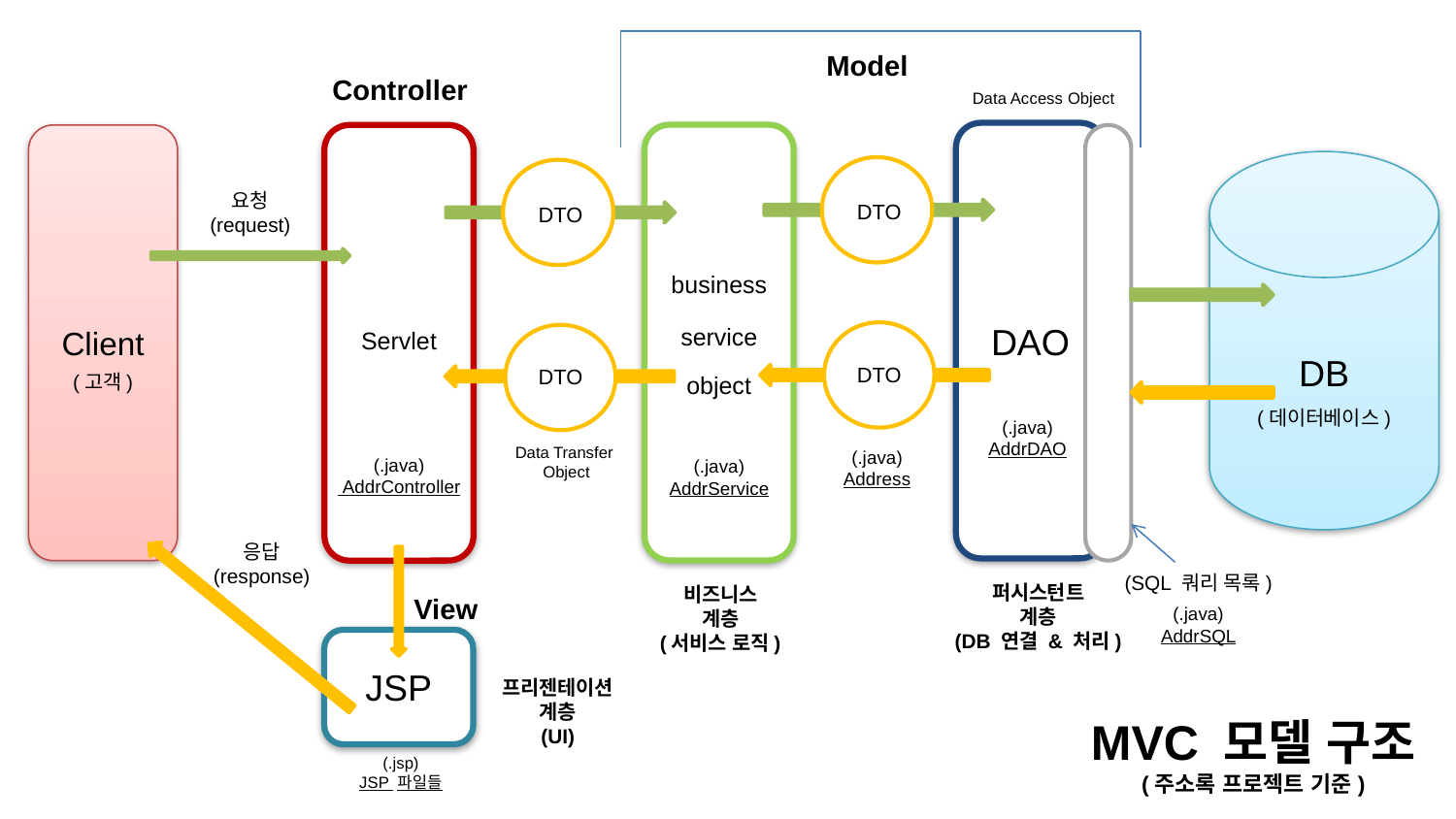

Model
Controller
Data Access Object
DAO

Client

DB

요청
(request)
DTO
DTO

business

service
Servlet

DTO
DTO
(고객)
object

(데이터베이스)
(.java)
AddrDAO
Data Transfer
Object
(.java)
Address
(.java)
 AddrController
(.java)
AddrService
응답
(response)
(SQL 쿼리 목록)
퍼시스턴트
계층
(DB 연결 & 처리)
비즈니스
계층
(서비스 로직)
View

(.java)
AddrSQL

JSP
프리젠테이션
계층
(UI)
MVC 모델 구조
(주소록 프로젝트 기준)
(.jsp)
JSP 파일들